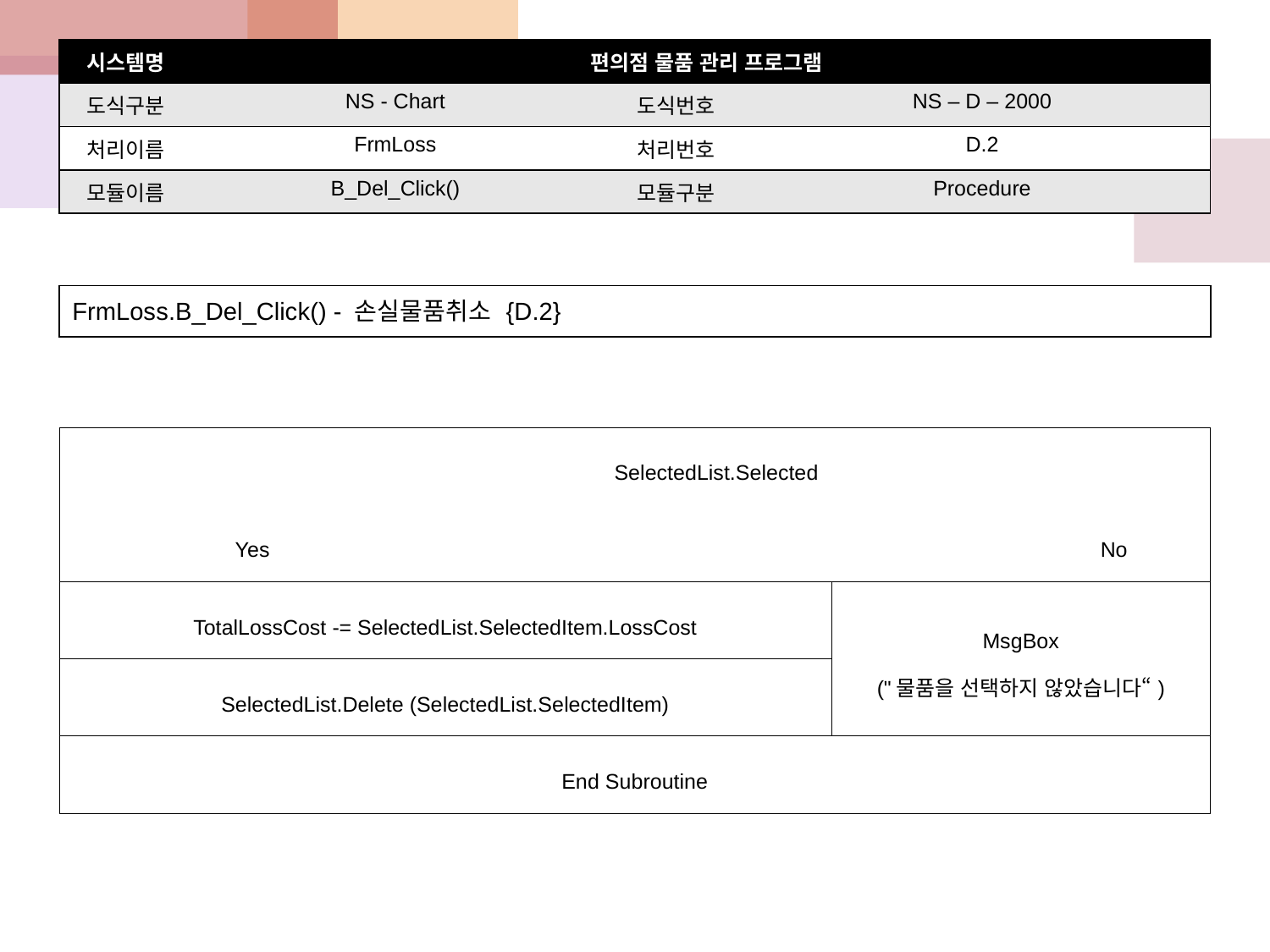

| 시스템명 | 편의점 물품 관리 프로그램 |  |  |
| --- | --- | --- | --- |
| 도식구분 | NS - Chart | 도식번호 | NS – D – 2000 |
| 처리이름 | FrmLoss | 처리번호 | D.2 |
| 모듈이름 | B\_Del\_Click() | 모듈구분 | Procedure |
| FrmLoss.B\_Del\_Click() - 손실물품취소 {D.2} |
| --- |
|  | SelectedList.Selected |  |  |
| --- | --- | --- | --- |
| Yes |  |  | No |
| TotalLossCost -= SelectedList.SelectedItem.LossCost |  | MsgBox ("물품을 선택하지 않았습니다“) |  |
| SelectedList.Delete (SelectedList.SelectedItem) |  |  |  |
| End Subroutine |  |  |  |